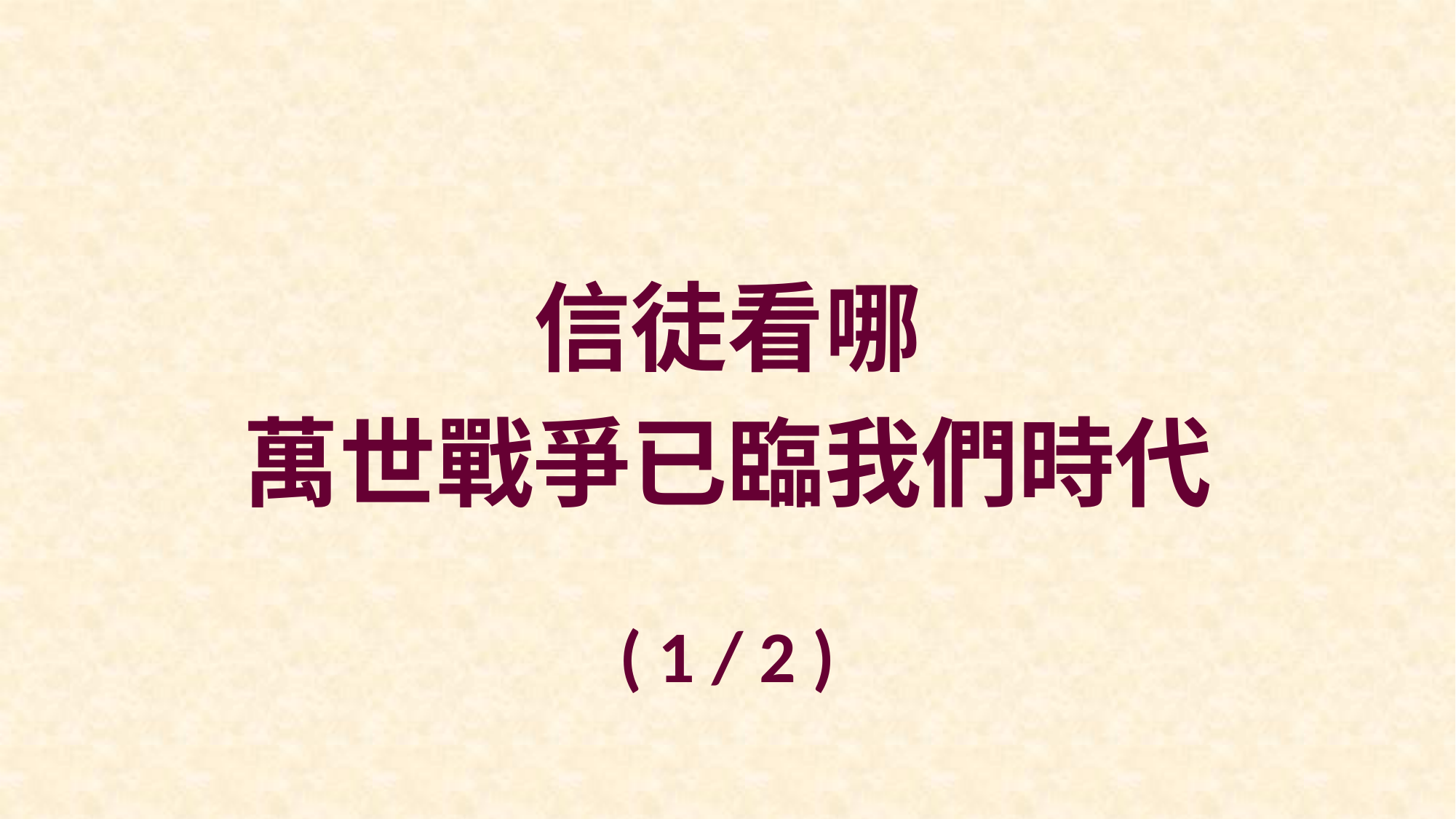

信徒看哪
萬世戰爭已臨我們時代
( 1 / 2 )